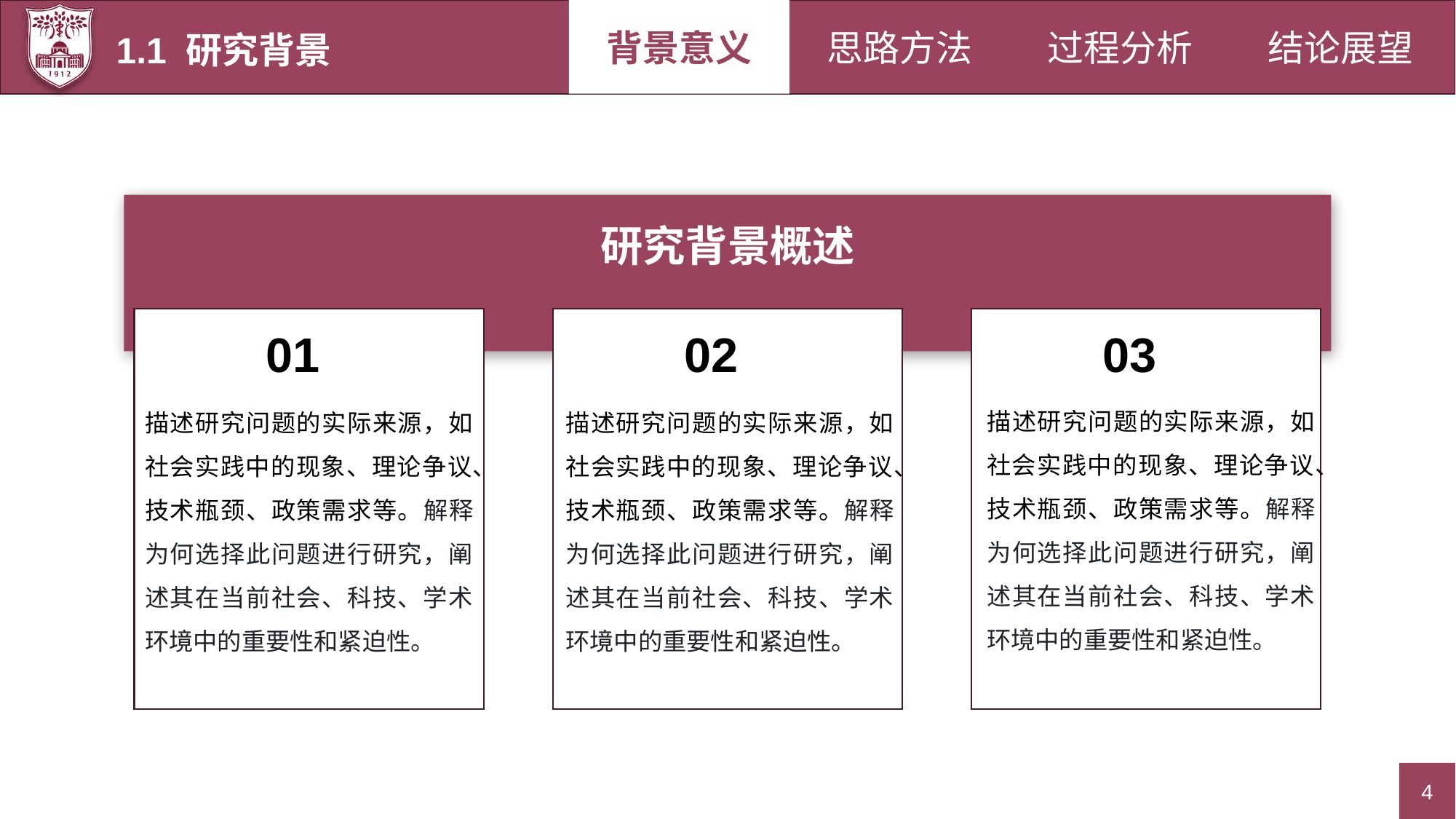

背景意义
过程分析
结论展望
思路方法
1.1 研究背景

研究背景概述

03
01
02
描述研究问题的实际来源，如社会实践中的现象、理论争议、技术瓶颈、政策需求等。解释为何选择此问题进行研究，阐述其在当前社会、科技、学术环境中的重要性和紧迫性。

描述研究问题的实际来源，如社会实践中的现象、理论争议、技术瓶颈、政策需求等。解释为何选择此问题进行研究，阐述其在当前社会、科技、学术环境中的重要性和紧迫性。

描述研究问题的实际来源，如社会实践中的现象、理论争议、技术瓶颈、政策需求等。解释为何选择此问题进行研究，阐述其在当前社会、科技、学术环境中的重要性和紧迫性。